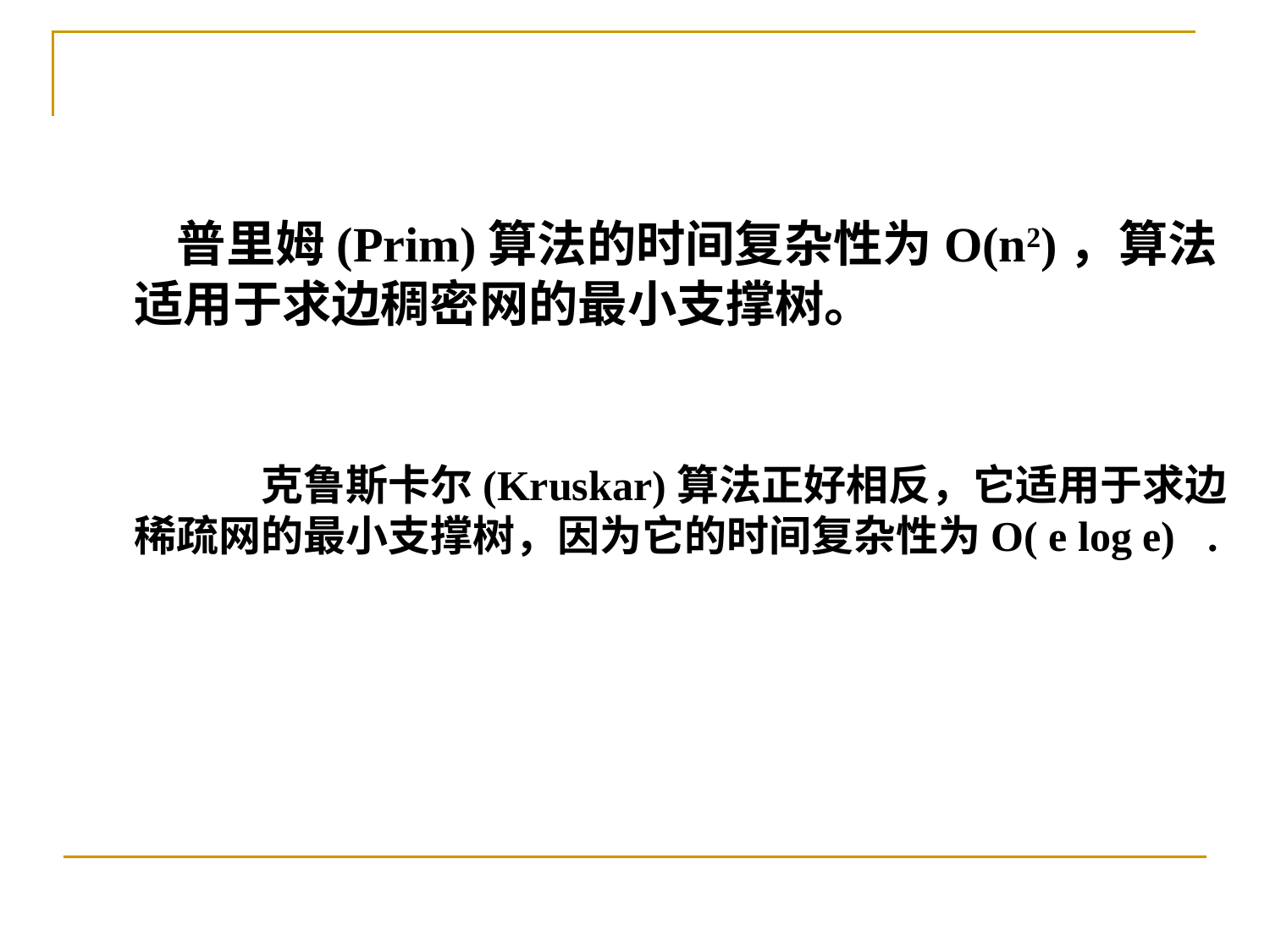

普里姆(Prim)算法的时间复杂性为O(n2)，算法适用于求边稠密网的最小支撑树。

		克鲁斯卡尔(Kruskar)算法正好相反，它适用于求边稀疏网的最小支撑树，因为它的时间复杂性为O( e log e)   .